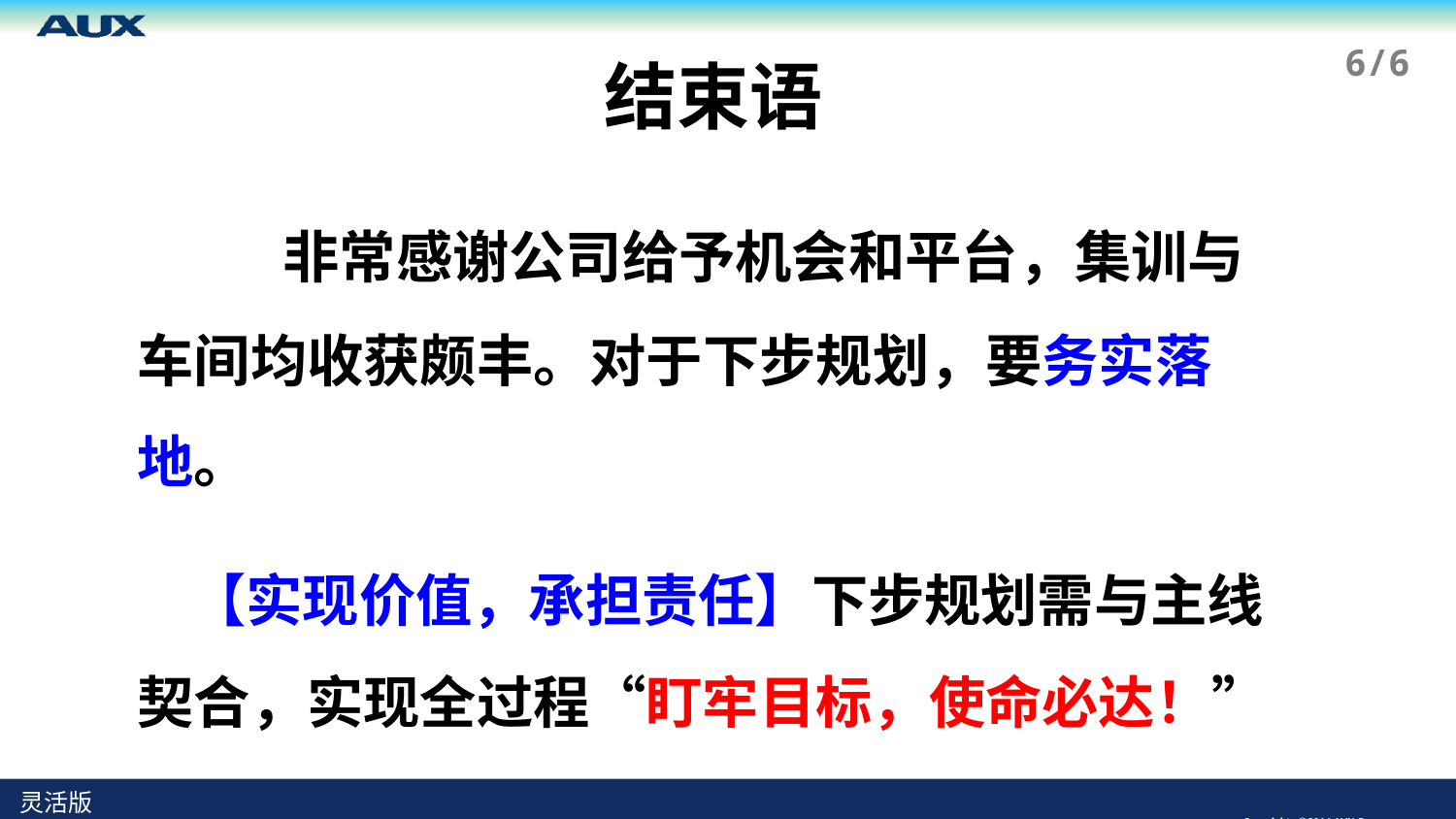

结束语
	非常感谢公司给予机会和平台，集训与车间均收获颇丰。对于下步规划，要务实落地。
   【实现价值，承担责任】下步规划需与主线契合，实现全过程“盯牢目标，使命必达！”

6/6